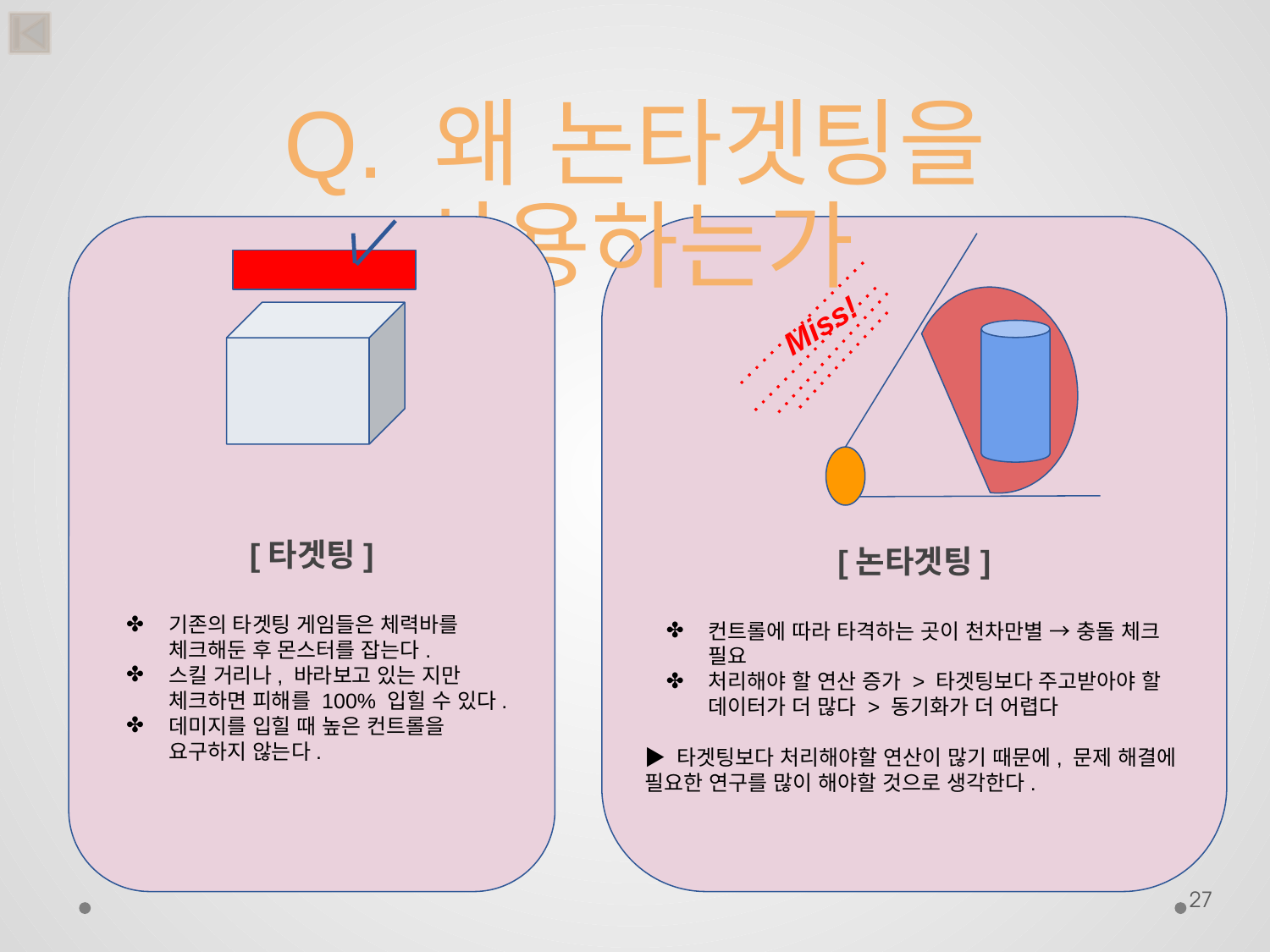

# Q. 왜 논타겟팅을 사용하는가

[타겟팅]

기존의 타겟팅 게임들은 체력바를 체크해둔 후 몬스터를 잡는다.
스킬 거리나, 바라보고 있는 지만 체크하면 피해를 100% 입힐 수 있다.
데미지를 입힐 때 높은 컨트롤을 요구하지 않는다.

[논타겟팅]

컨트롤에 따라 타격하는 곳이 천차만별 → 충돌 체크 필요
처리해야 할 연산 증가 > 타겟팅보다 주고받아야 할 데이터가 더 많다 > 동기화가 더 어렵다

▶ 타겟팅보다 처리해야할 연산이 많기 때문에, 문제 해결에 필요한 연구를 많이 해야할 것으로 생각한다.

Miss!

27